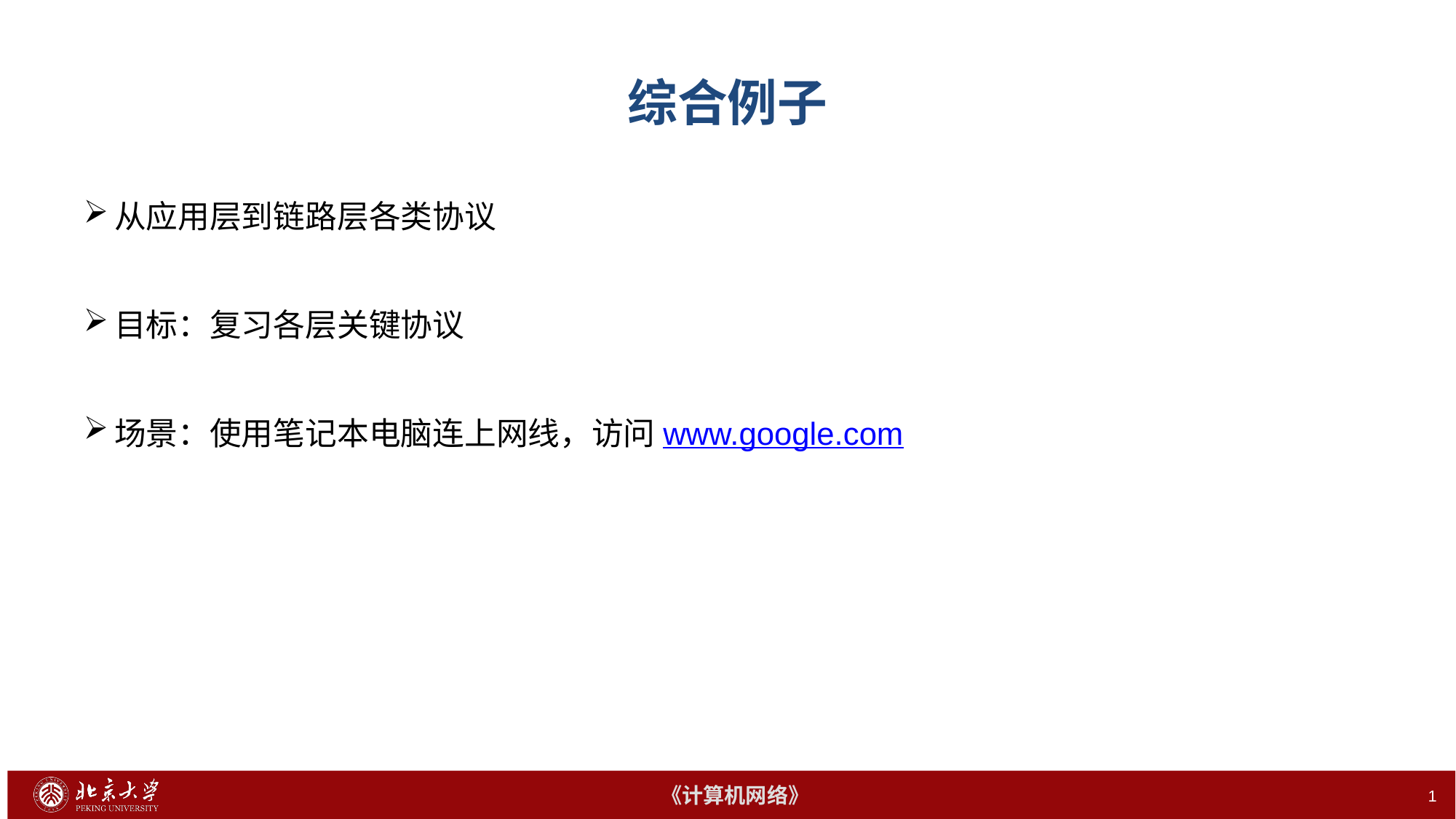

# 综合例子
从应用层到链路层各类协议

目标：复习各层关键协议

场景：使用笔记本电脑连上网线，访问www.google.com
1